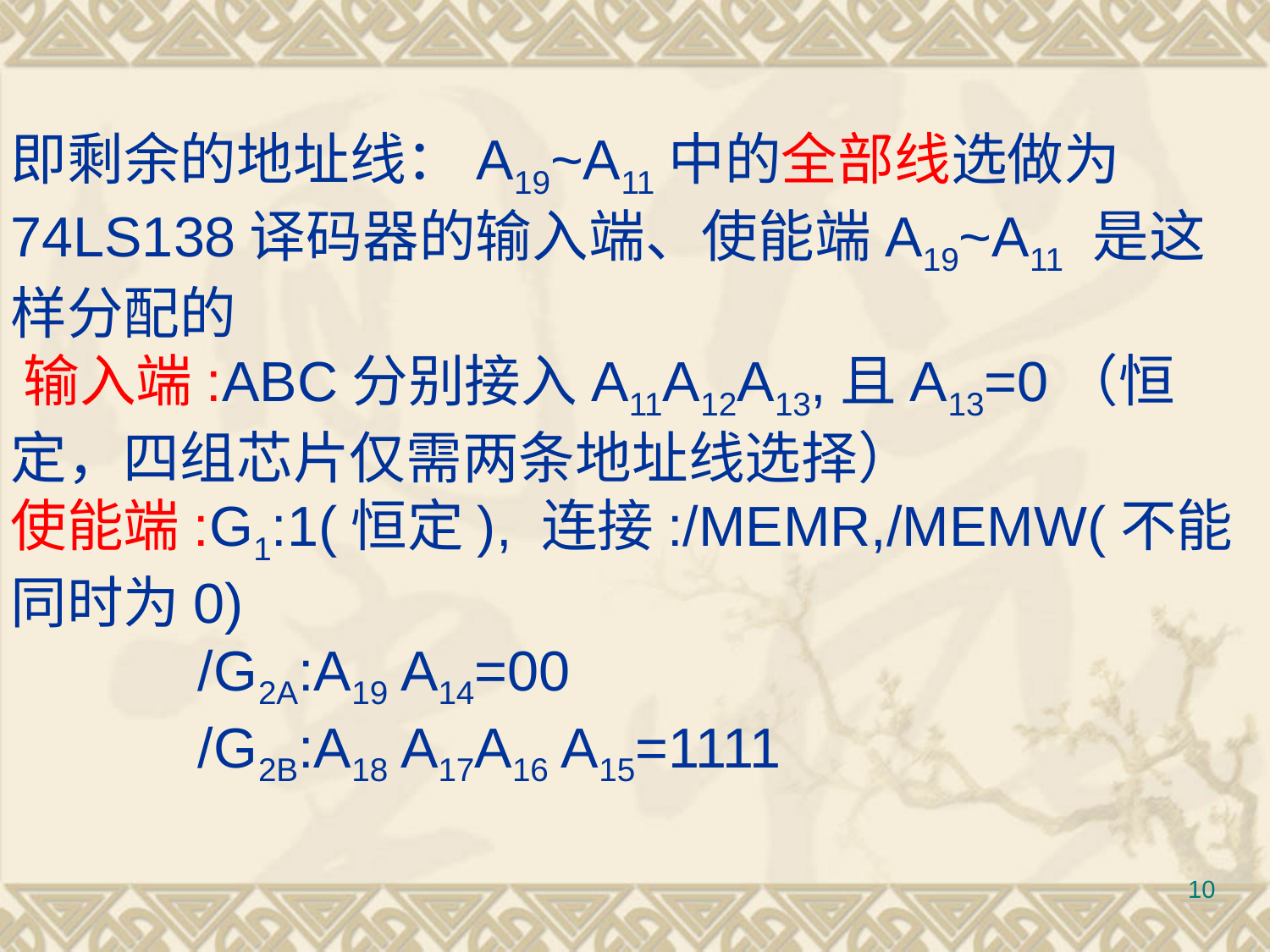

# 即剩余的地址线：A19~A11中的全部线选做为74LS138译码器的输入端、使能端A19~A11 是这样分配的 输入端:ABC分别接入A11A12A13,且A13=0（恒定，四组芯片仅需两条地址线选择） 使能端:G1:1(恒定), 连接:/MEMR,/MEMW(不能同时为0) /G2A:A19 A14=00 /G2B:A18 A17A16 A15=1111
10